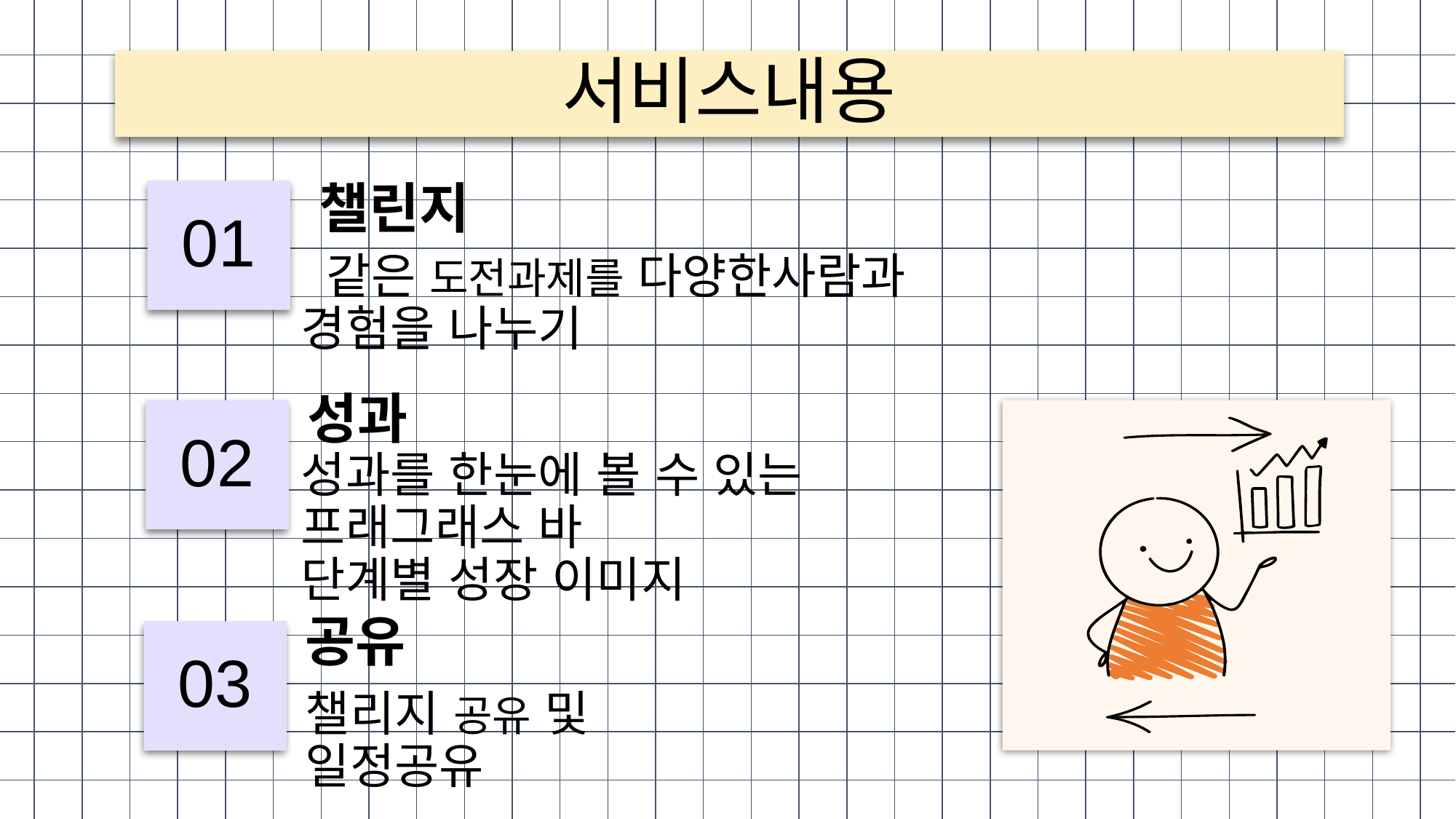

서비스내용
챌린지
# 01
 같은 도전과제를 다양한사람과 경험을 나누기
성과
02

성과를 한눈에 볼 수 있는 프래그래스 바
단계별 성장 이미지

공유
03
챌리지 공유 및 일정공유